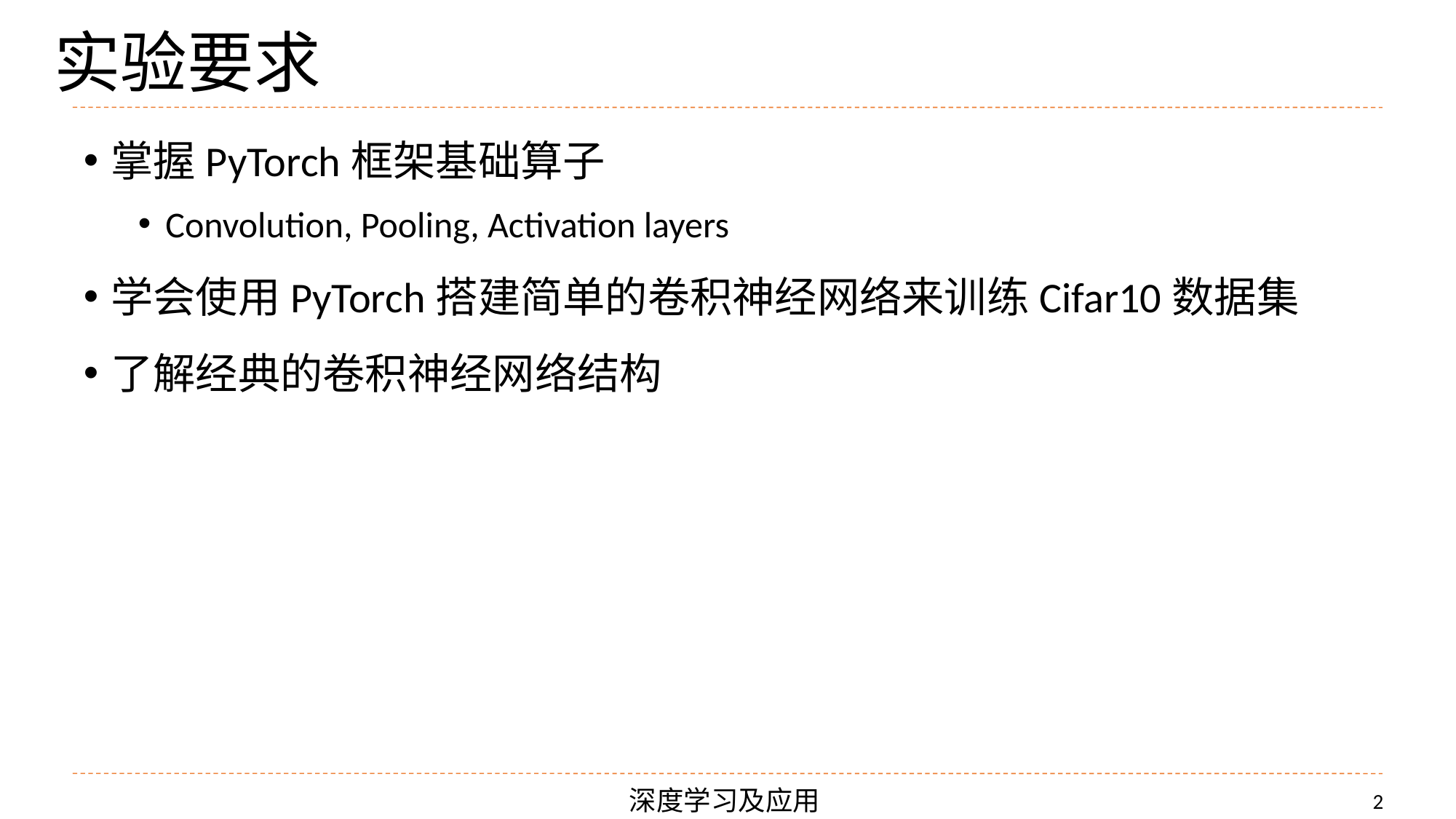

# 实验要求
掌握PyTorch框架基础算子
Convolution, Pooling, Activation layers
学会使用PyTorch搭建简单的卷积神经网络来训练Cifar10数据集
了解经典的卷积神经网络结构